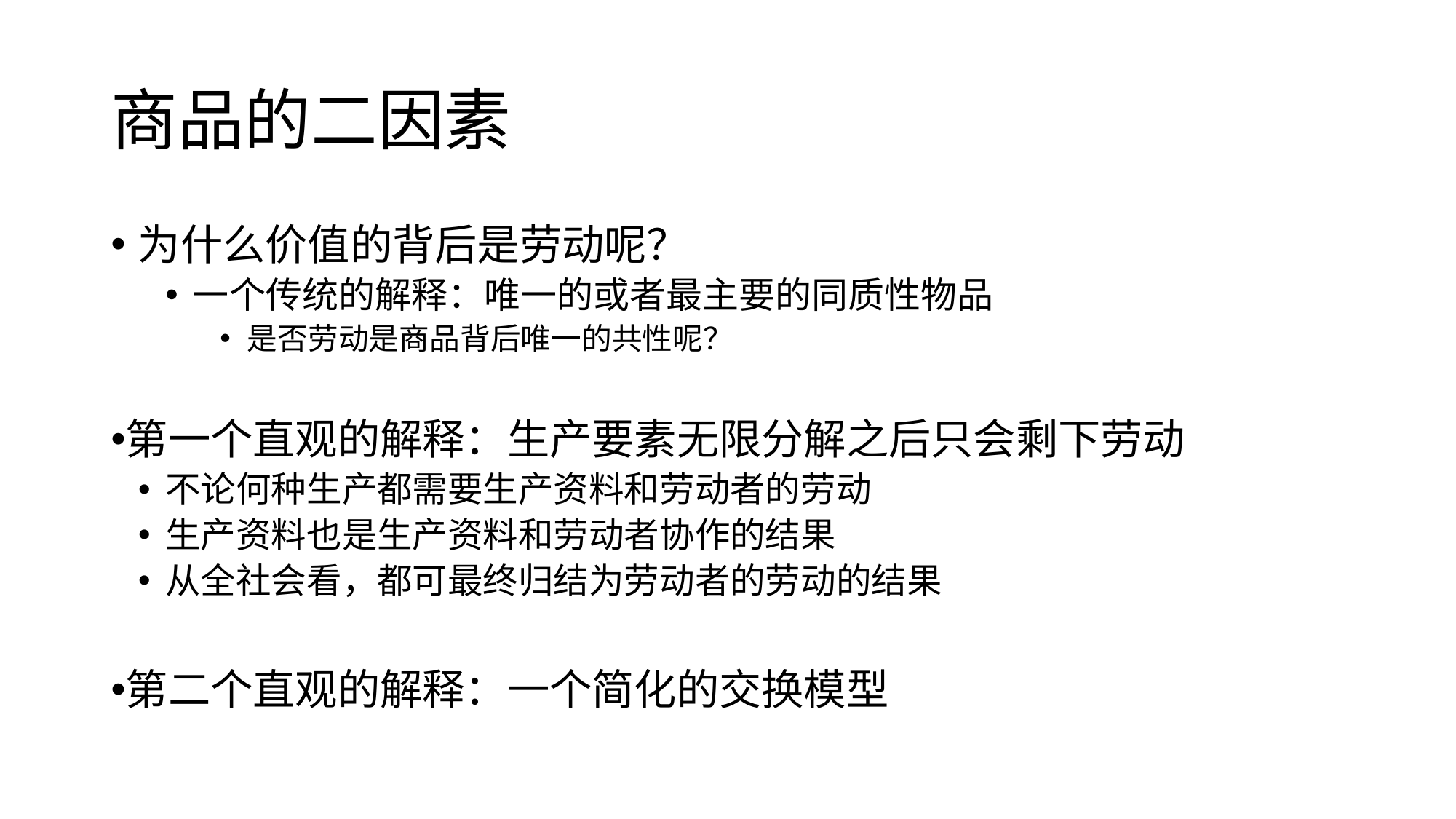

# 商品的二因素
为什么价值的背后是劳动呢？
一个传统的解释：唯一的或者最主要的同质性物品
是否劳动是商品背后唯一的共性呢？

第一个直观的解释：生产要素无限分解之后只会剩下劳动
不论何种生产都需要生产资料和劳动者的劳动
生产资料也是生产资料和劳动者协作的结果
从全社会看，都可最终归结为劳动者的劳动的结果

第二个直观的解释：一个简化的交换模型